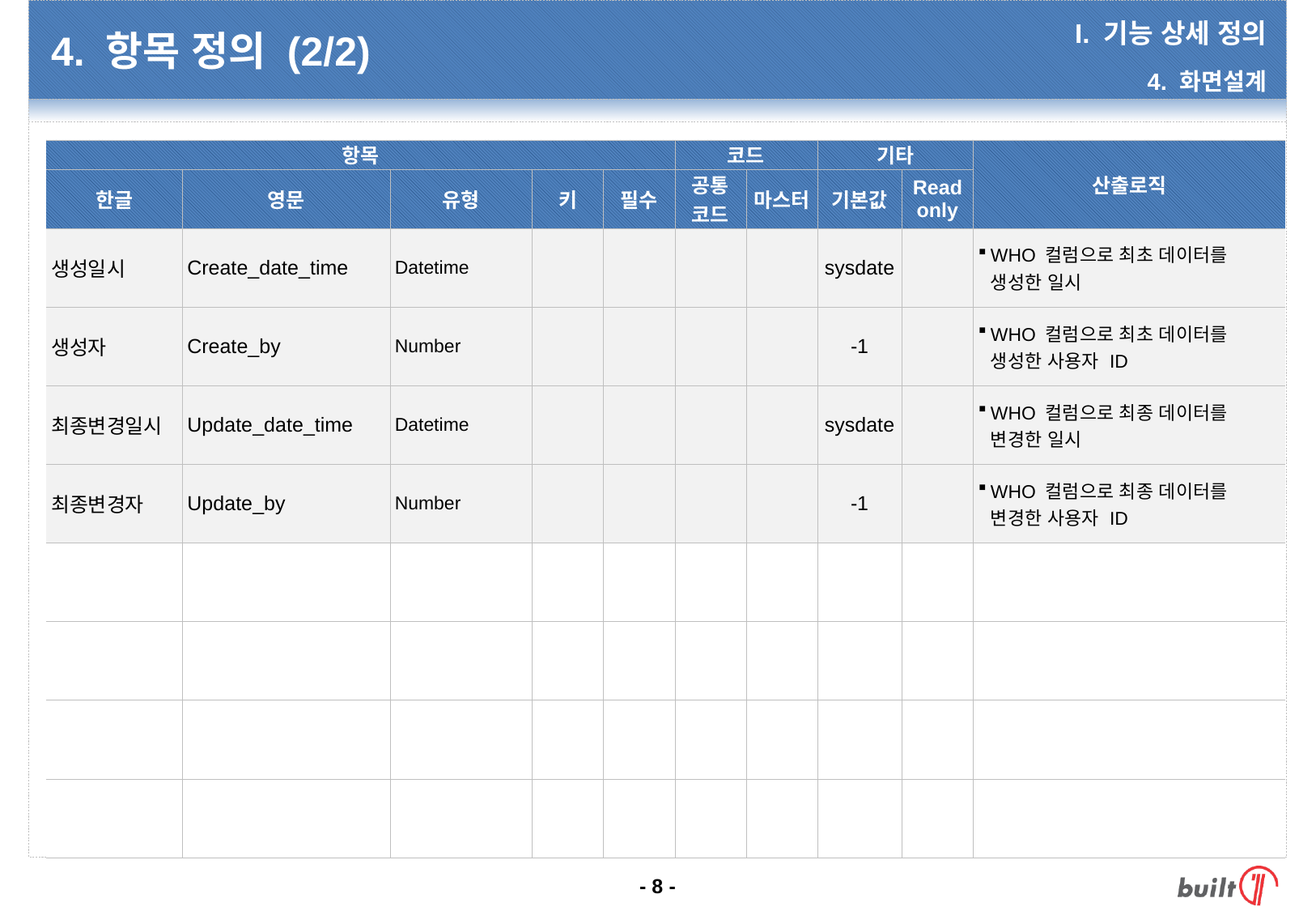

# 4. 항목 정의 (2/2)
I. 기능 상세 정의
4. 화면설계
| 항목 |  |  |  |  | 코드 |  | 기타 |  | 산출로직 |
| --- | --- | --- | --- | --- | --- | --- | --- | --- | --- |
| 한글 | 영문 | 유형 | 키 | 필수 | 공통 코드 | 마스터 | 기본값 | Read only |  |
| 생성일시 | Create\_date\_time | Datetime |  |  |  |  | sysdate |  | WHO 컬럼으로 최초 데이터를 생성한 일시 |
| 생성자 | Create\_by | Number |  |  |  |  | -1 |  | WHO 컬럼으로 최초 데이터를 생성한 사용자 ID |
| 최종변경일시 | Update\_date\_time | Datetime |  |  |  |  | sysdate |  | WHO 컬럼으로 최종 데이터를 변경한 일시 |
| 최종변경자 | Update\_by | Number |  |  |  |  | -1 |  | WHO 컬럼으로 최종 데이터를 변경한 사용자 ID |
|  |  |  |  |  |  |  |  |  |  |
|  |  |  |  |  |  |  |  |  |  |
|  |  |  |  |  |  |  |  |  |  |
|  |  |  |  |  |  |  |  |  |  |